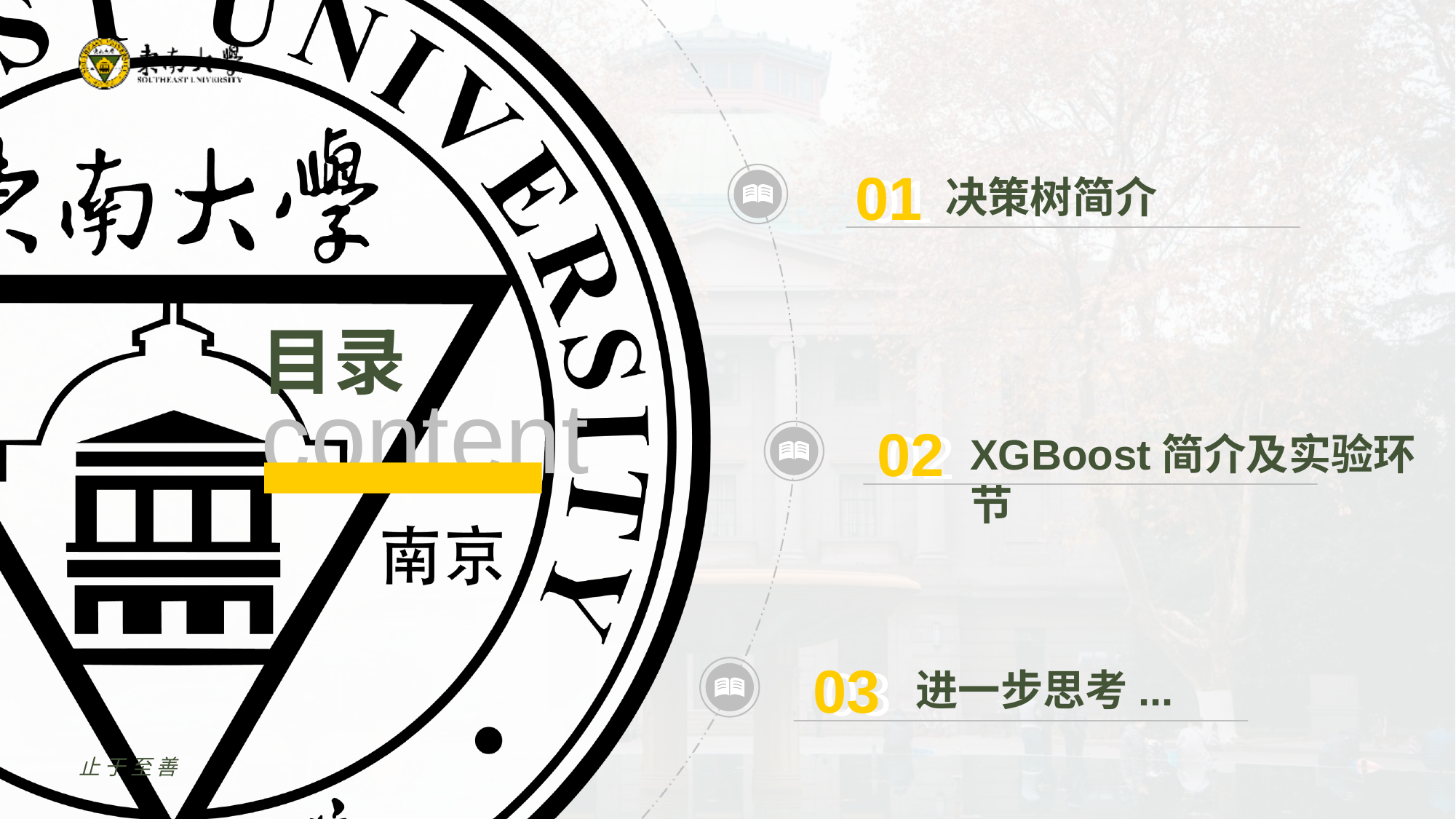

01
01

决策树简介
02
02

XGBoost简介及实验环节
03
03

进一步思考...
止于至善